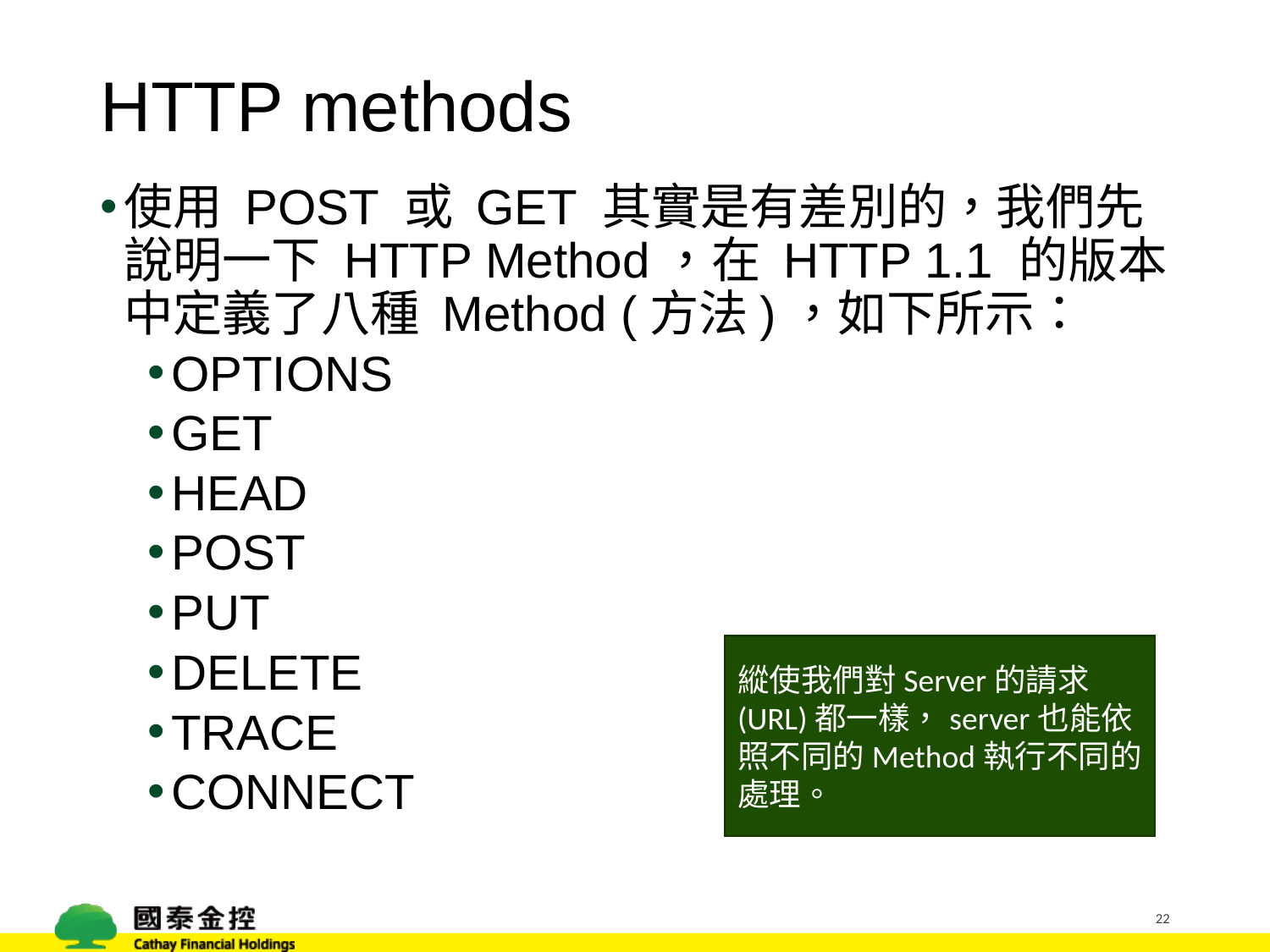

# HTTP methods
使用 POST 或 GET 其實是有差別的，我們先說明一下 HTTP Method，在 HTTP 1.1 的版本中定義了八種 Method (方法)，如下所示：
OPTIONS
GET
HEAD
POST
PUT
DELETE
TRACE
CONNECT
縱使我們對Server的請求(URL)都一樣，server也能依照不同的Method執行不同的處理。